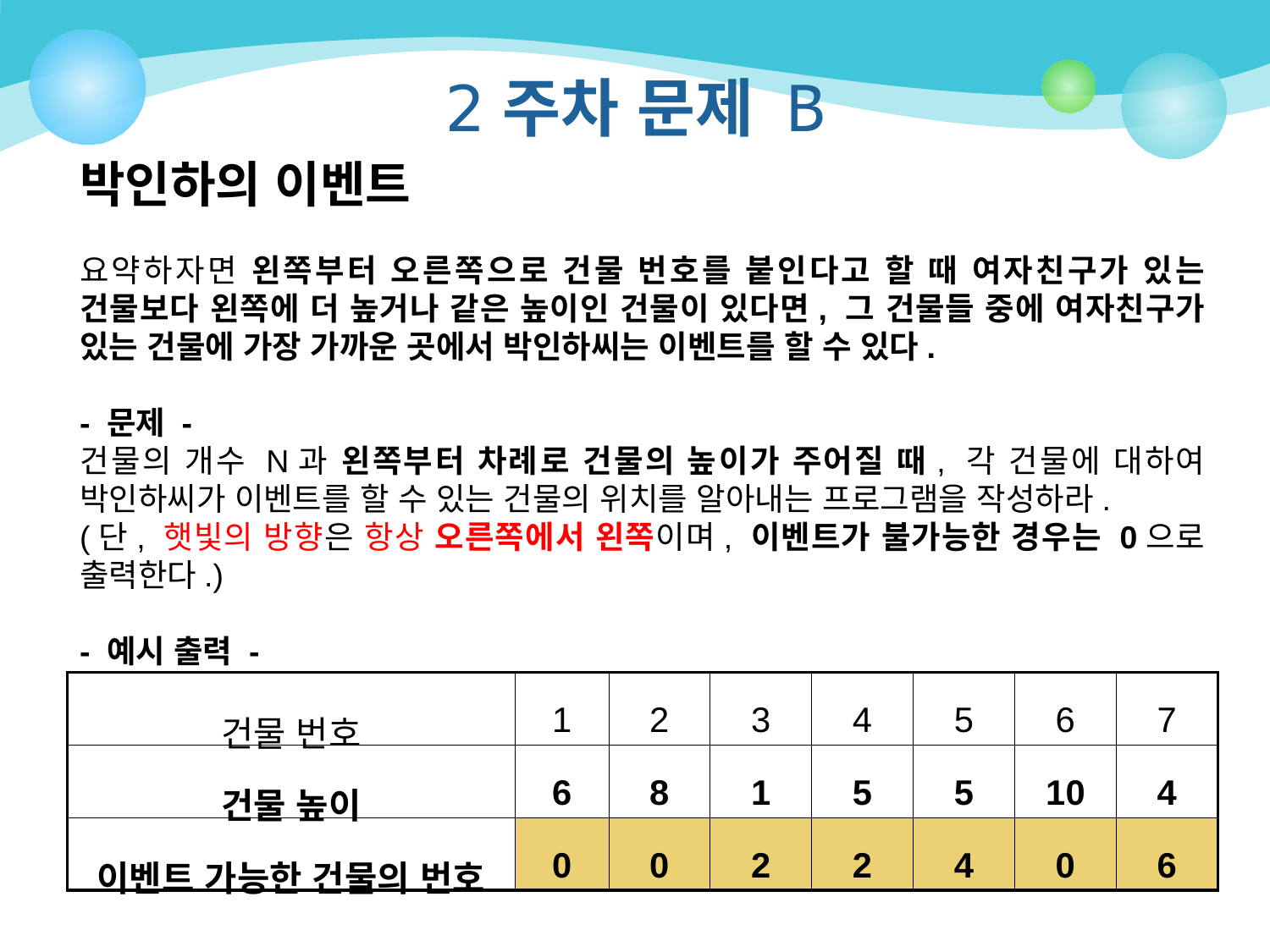

# 2주차 문제 B

박인하의 이벤트

요약하자면 왼쪽부터 오른쪽으로 건물 번호를 붙인다고 할 때 여자친구가 있는 건물보다 왼쪽에 더 높거나 같은 높이인 건물이 있다면, 그 건물들 중에 여자친구가 있는 건물에 가장 가까운 곳에서 박인하씨는 이벤트를 할 수 있다.

- 문제 -
건물의 개수 N과 왼쪽부터 차례로 건물의 높이가 주어질 때, 각 건물에 대하여 박인하씨가 이벤트를 할 수 있는 건물의 위치를 알아내는 프로그램을 작성하라.
(단, 햇빛의 방향은 항상 오른쪽에서 왼쪽이며, 이벤트가 불가능한 경우는 0으로 출력한다.)

- 예시 출력 -
| 건물 번호 | 1 | 2 | 3 | 4 | 5 | 6 | 7 |
| --- | --- | --- | --- | --- | --- | --- | --- |
| 건물 높이 | 6 | 8 | 1 | 5 | 5 | 10 | 4 |
| 이벤트 가능한 건물의 번호 | 0 | 0 | 2 | 2 | 4 | 0 | 6 |